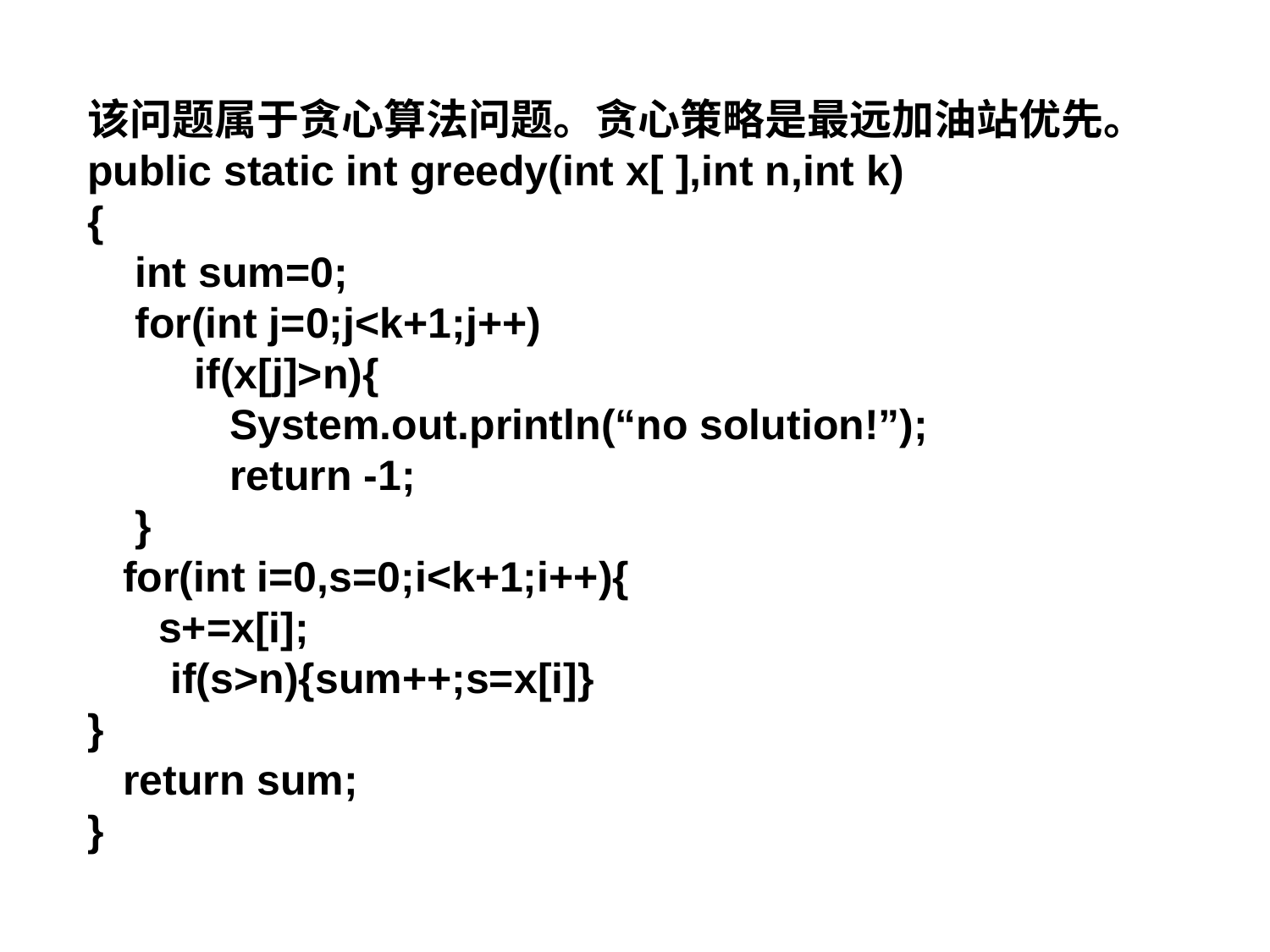

该问题属于贪心算法问题。贪心策略是最远加油站优先。
public static int greedy(int x[ ],int n,int k)
{
    int sum=0;
    for(int j=0;j<k+1;j++)
         if(x[j]>n){
            System.out.println(“no solution!”);
            return -1;
    }
   for(int i=0,s=0;i<k+1;i++){
      s+=x[i];
       if(s>n){sum++;s=x[i]}
}
   return sum;
}